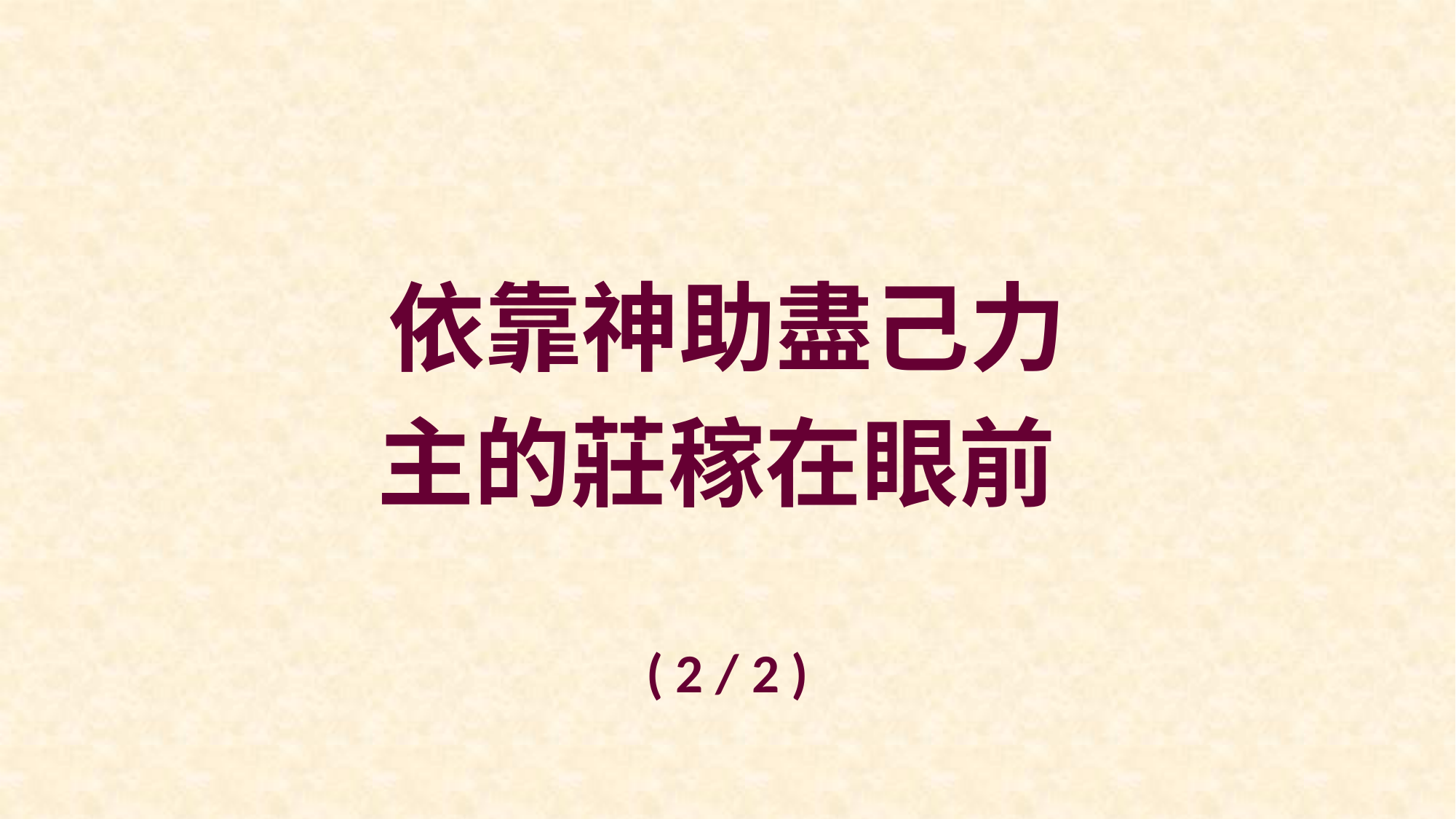

依靠神助盡己力
主的莊稼在眼前
( 2 / 2 )